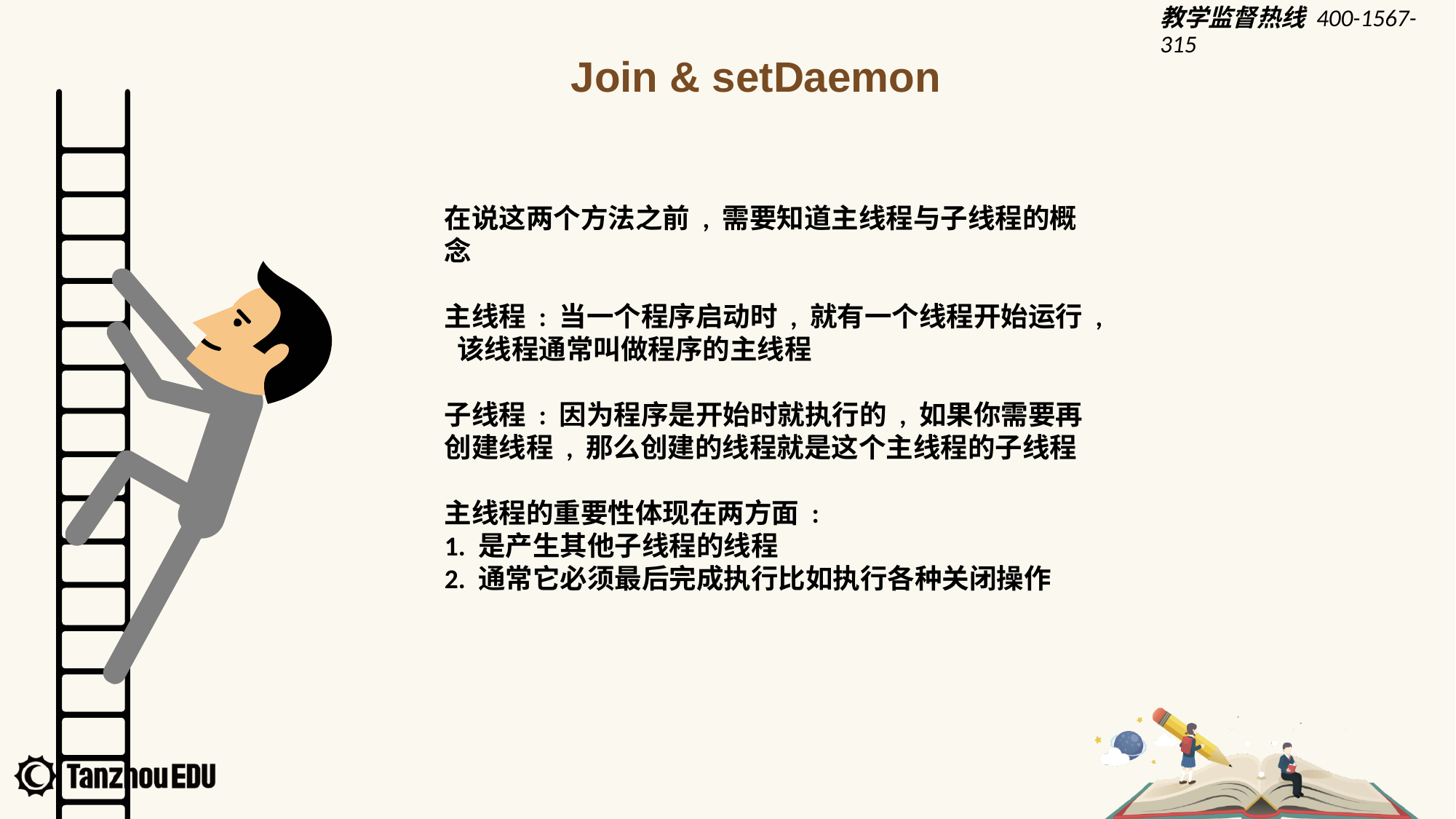

Join & setDaemon

在说这两个方法之前 , 需要知道主线程与子线程的概念

主线程 : 当一个程序启动时 , 就有一个线程开始运行 , 该线程通常叫做程序的主线程

子线程 : 因为程序是开始时就执行的 , 如果你需要再创建线程 , 那么创建的线程就是这个主线程的子线程

主线程的重要性体现在两方面 :
1. 是产生其他子线程的线程
2. 通常它必须最后完成执行比如执行各种关闭操作